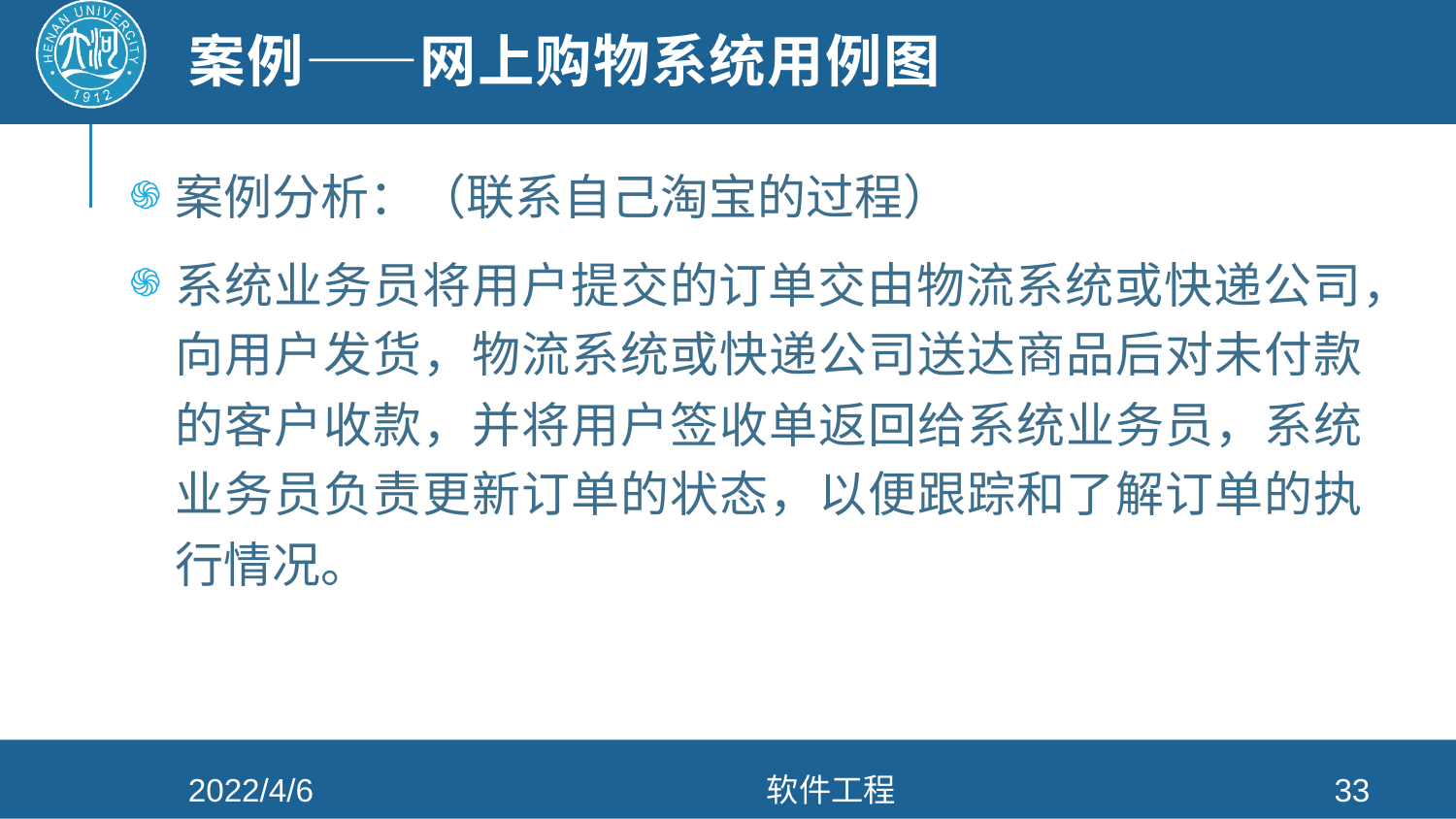

# 案例——网上购物系统用例图
案例分析：（联系自己淘宝的过程）
系统业务员将用户提交的订单交由物流系统或快递公司，向用户发货，物流系统或快递公司送达商品后对未付款的客户收款，并将用户签收单返回给系统业务员，系统业务员负责更新订单的状态，以便跟踪和了解订单的执行情况。

2022/4/6
软件工程
33